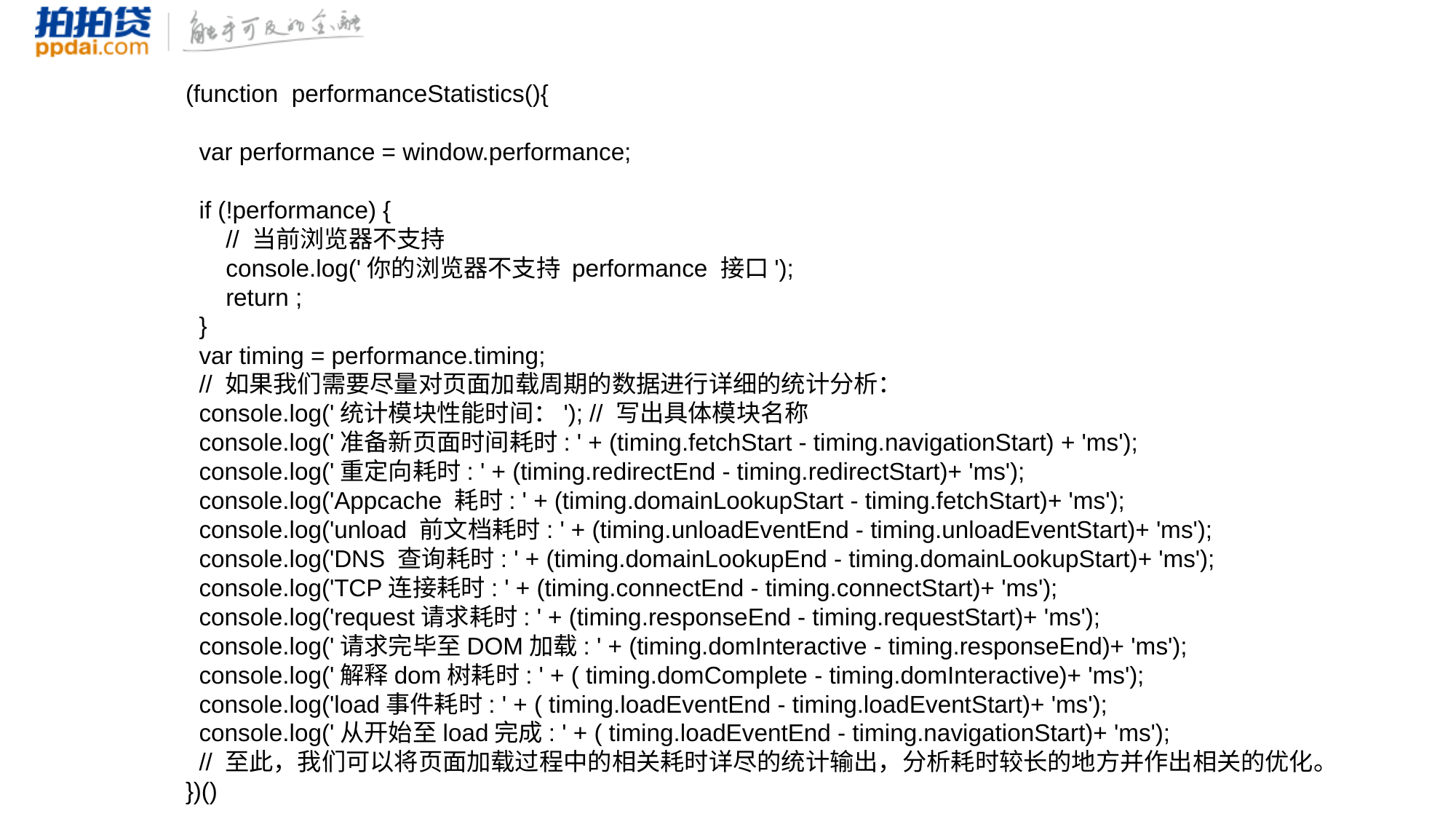

(function  performanceStatistics(){

  var performance = window.performance;

  if (!performance) {
      // 当前浏览器不支持
      console.log('你的浏览器不支持 performance 接口');
      return ;
  }
  var timing = performance.timing;
  // 如果我们需要尽量对页面加载周期的数据进行详细的统计分析：
  console.log('统计模块性能时间：'); // 写出具体模块名称
  console.log('准备新页面时间耗时: ' + (timing.fetchStart - timing.navigationStart) + 'ms');
  console.log('重定向耗时: ' + (timing.redirectEnd - timing.redirectStart)+ 'ms');
  console.log('Appcache 耗时: ' + (timing.domainLookupStart - timing.fetchStart)+ 'ms');
  console.log('unload 前文档耗时: ' + (timing.unloadEventEnd - timing.unloadEventStart)+ 'ms');
  console.log('DNS 查询耗时: ' + (timing.domainLookupEnd - timing.domainLookupStart)+ 'ms');
  console.log('TCP连接耗时: ' + (timing.connectEnd - timing.connectStart)+ 'ms');
  console.log('request请求耗时: ' + (timing.responseEnd - timing.requestStart)+ 'ms');
  console.log('请求完毕至DOM加载: ' + (timing.domInteractive - timing.responseEnd)+ 'ms');
  console.log('解释dom树耗时: ' + ( timing.domComplete - timing.domInteractive)+ 'ms');
  console.log('load事件耗时: ' + ( timing.loadEventEnd - timing.loadEventStart)+ 'ms');
  console.log('从开始至load完成: ' + ( timing.loadEventEnd - timing.navigationStart)+ 'ms');
  // 至此，我们可以将页面加载过程中的相关耗时详尽的统计输出，分析耗时较长的地方并作出相关的优化。
})()